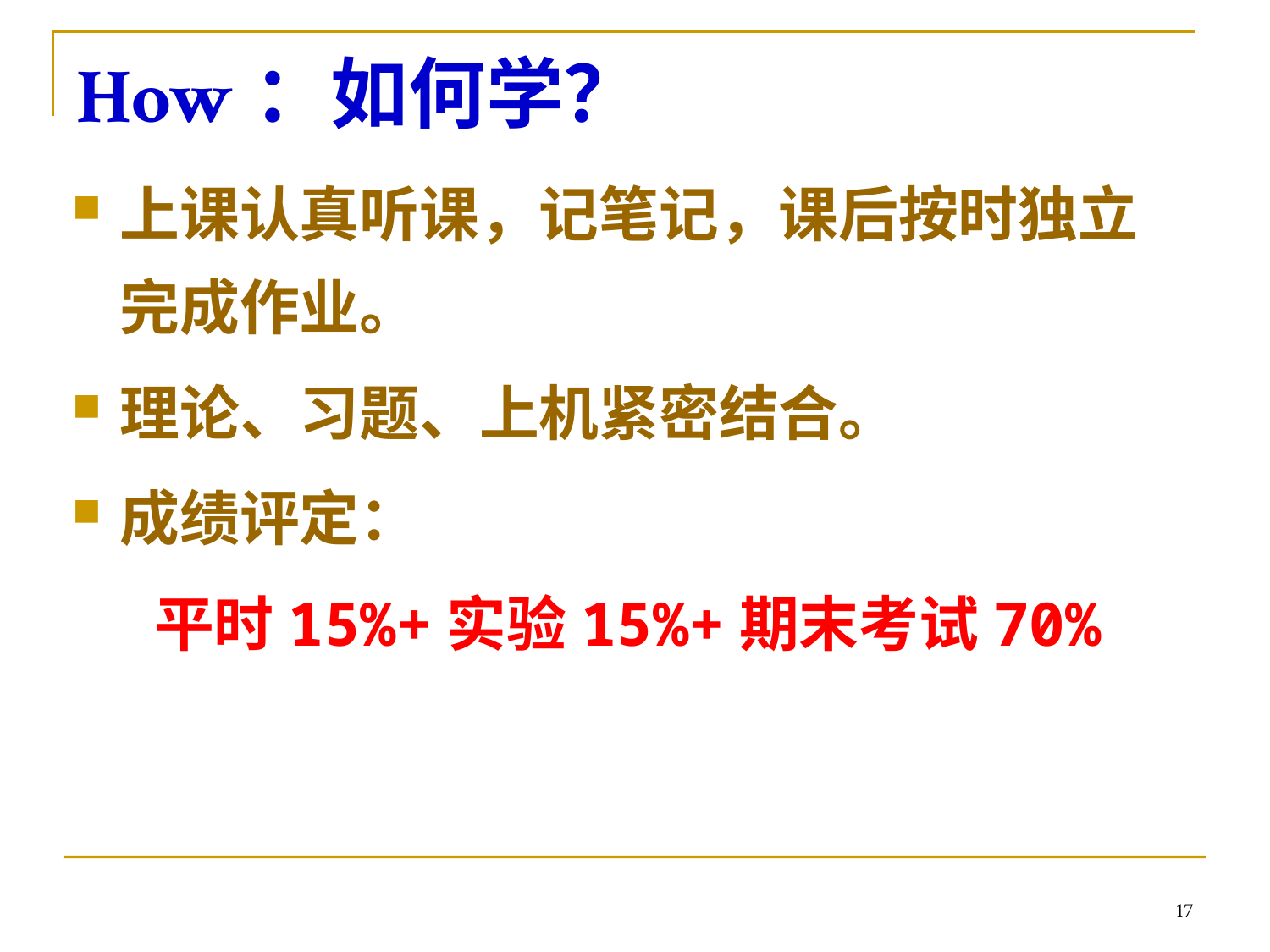

# How：如何学？
上课认真听课，记笔记，课后按时独立完成作业。
理论、习题、上机紧密结合。
成绩评定：
     平时15%+实验15%+期末考试70%
17